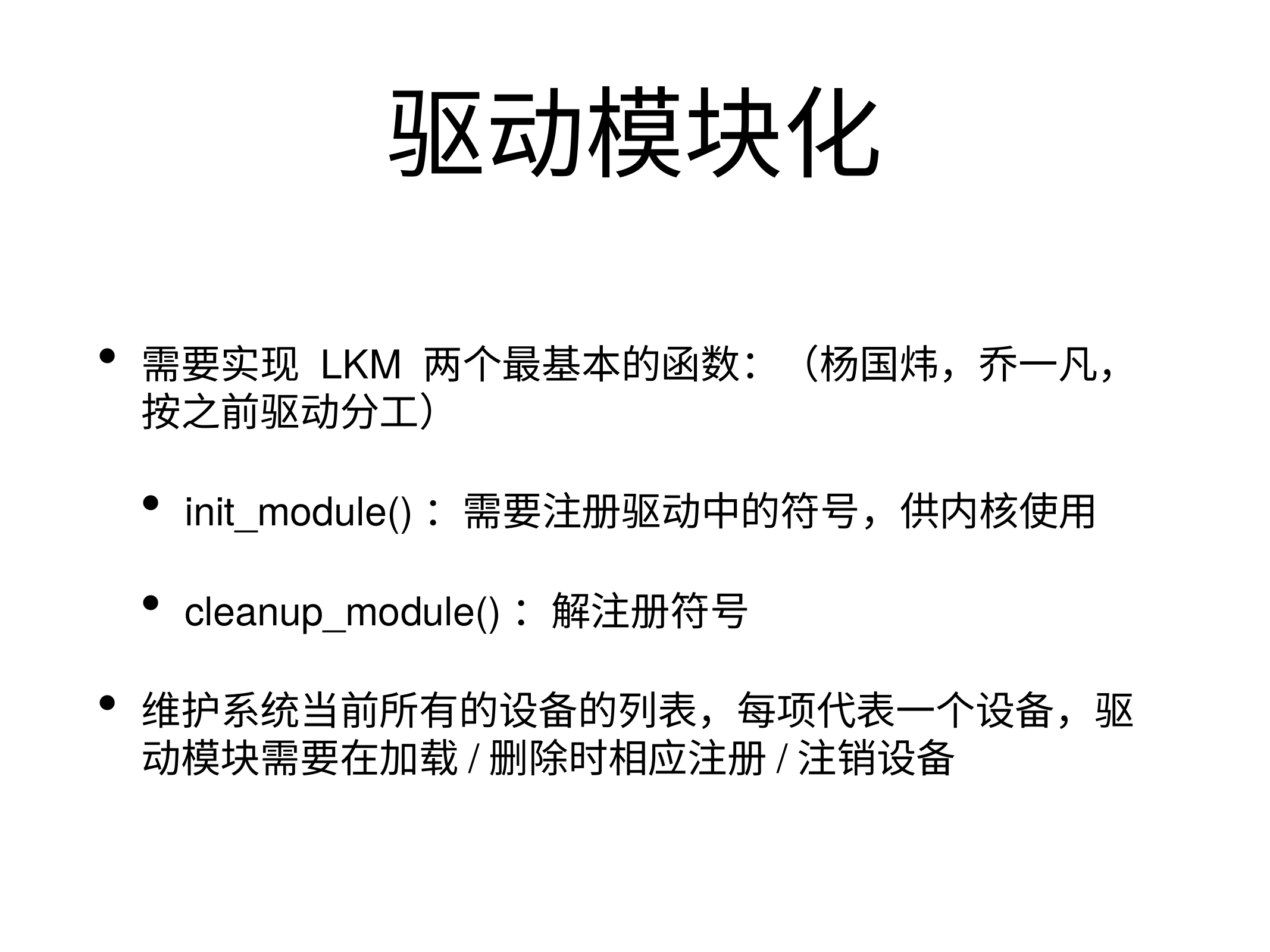

16
# 驱动模块化
需要实现 LKM 两个最基本的函数：（杨国炜，乔一凡，按之前驱动分工）
init_module()：需要注册驱动中的符号，供内核使用
cleanup_module()：解注册符号
维护系统当前所有的设备的列表，每项代表一个设备，驱动模块需要在加载/删除时相应注册/注销设备